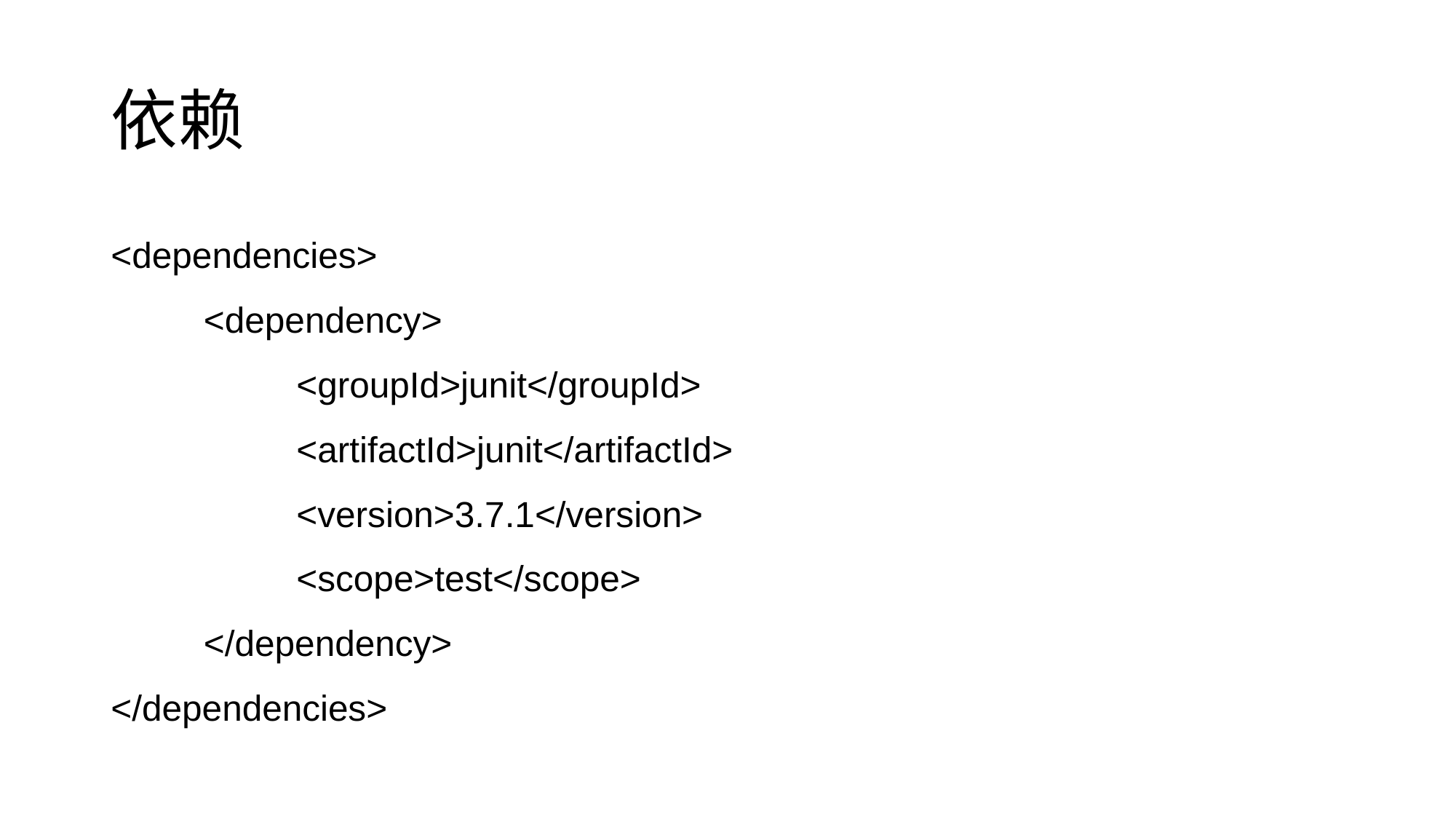

# 依赖
<dependencies>
	<dependency>
		<groupId>junit</groupId>
		<artifactId>junit</artifactId>
		<version>3.7.1</version>
		<scope>test</scope>
	</dependency>
</dependencies>